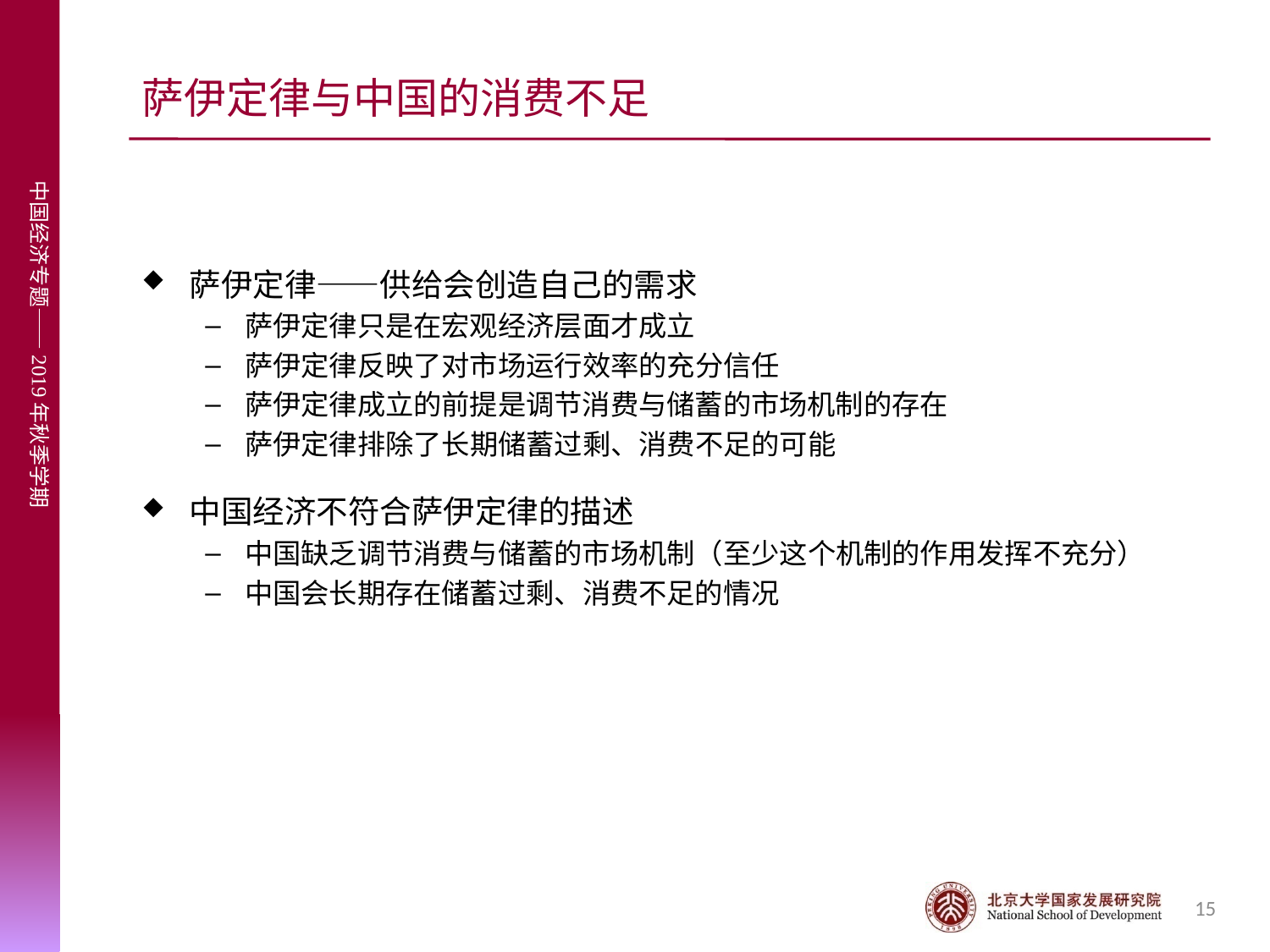

# 萨伊定律与中国的消费不足

萨伊定律——供给会创造自己的需求
萨伊定律只是在宏观经济层面才成立
萨伊定律反映了对市场运行效率的充分信任
萨伊定律成立的前提是调节消费与储蓄的市场机制的存在
萨伊定律排除了长期储蓄过剩、消费不足的可能
中国经济不符合萨伊定律的描述
中国缺乏调节消费与储蓄的市场机制（至少这个机制的作用发挥不充分）
中国会长期存在储蓄过剩、消费不足的情况
15